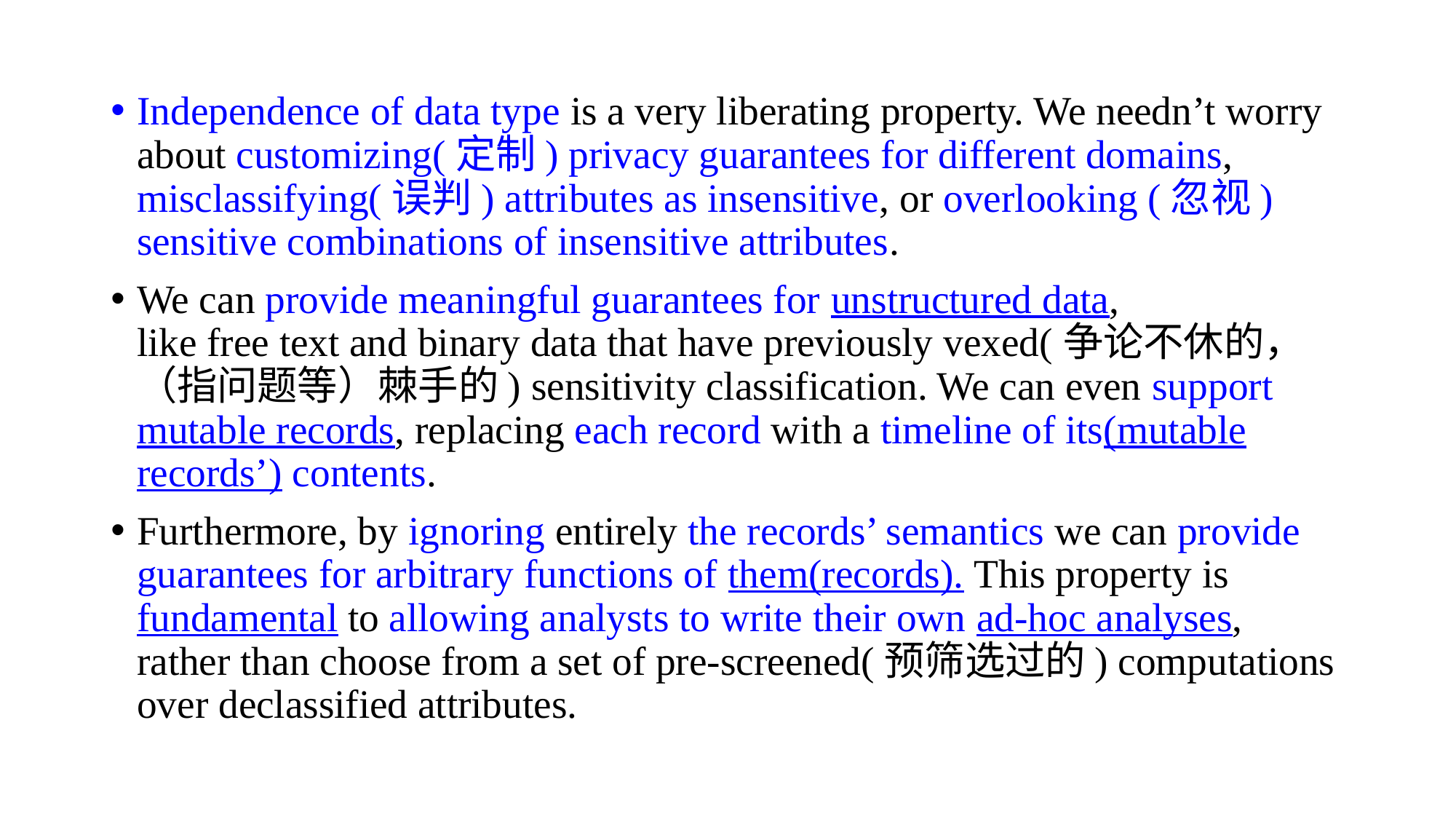

Independence of data type is a very liberating property. We needn’t worry about customizing(定制) privacy guarantees for different domains, misclassifying(误判) attributes as insensitive, or overlooking (忽视) sensitive combinations of insensitive attributes.
We can provide meaningful guarantees for unstructured data,
like free text and binary data that have previously vexed(争论不休的，（指问题等）棘手的) sensitivity classification. We can even support mutable records, replacing each record with a timeline of its(mutable records’) contents.
Furthermore, by ignoring entirely the records’ semantics we can provide guarantees for arbitrary functions of them(records). This property is fundamental to allowing analysts to write their own ad-hoc analyses, rather than choose from a set of pre-screened(预筛选过的) computations over declassified attributes.